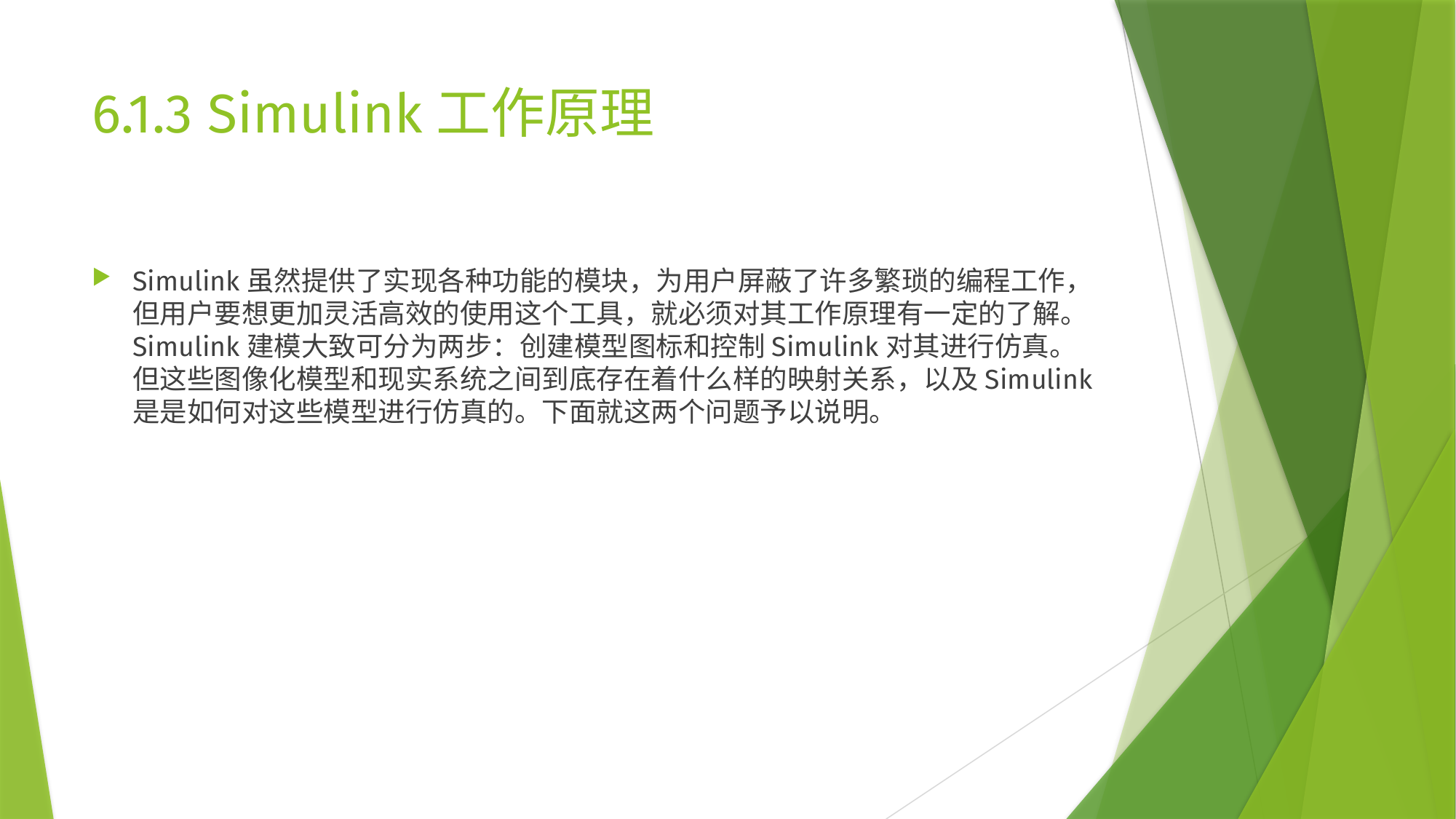

# 6.1.3 Simulink工作原理
Simulink虽然提供了实现各种功能的模块，为用户屏蔽了许多繁琐的编程工作，但用户要想更加灵活高效的使用这个工具，就必须对其工作原理有一定的了解。Simulink建模大致可分为两步：创建模型图标和控制Simulink对其进行仿真。但这些图像化模型和现实系统之间到底存在着什么样的映射关系，以及Simulink是是如何对这些模型进行仿真的。下面就这两个问题予以说明。